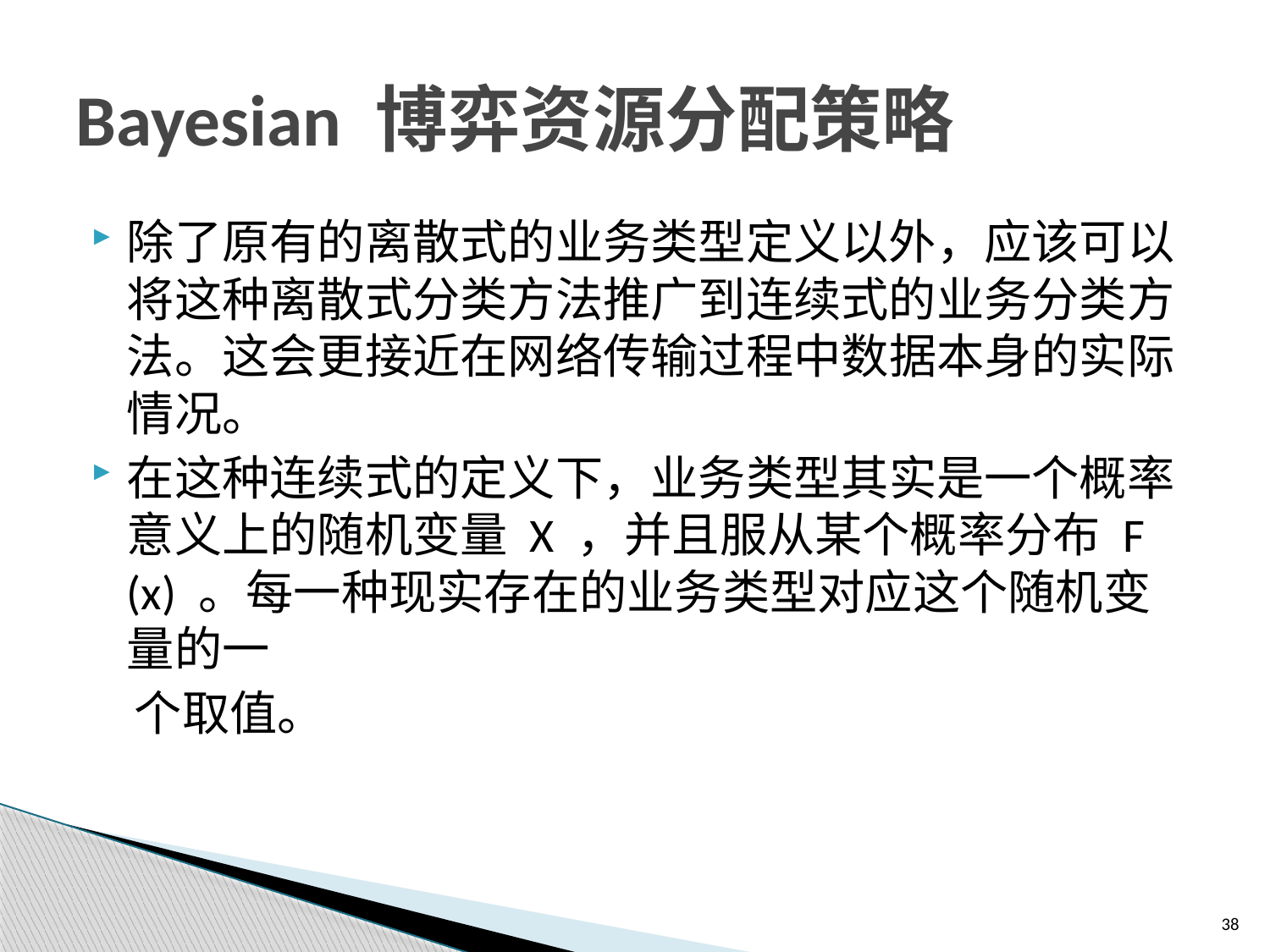

# Bayesian 博弈资源分配策略
除了原有的离散式的业务类型定义以外，应该可以将这种离散式分类方法推广到连续式的业务分类方法。这会更接近在网络传输过程中数据本身的实际情况。
在这种连续式的定义下，业务类型其实是一个概率意义上的随机变量 X ，并且服从某个概率分布 F (x) 。每一种现实存在的业务类型对应这个随机变量的一
   个取值。
38